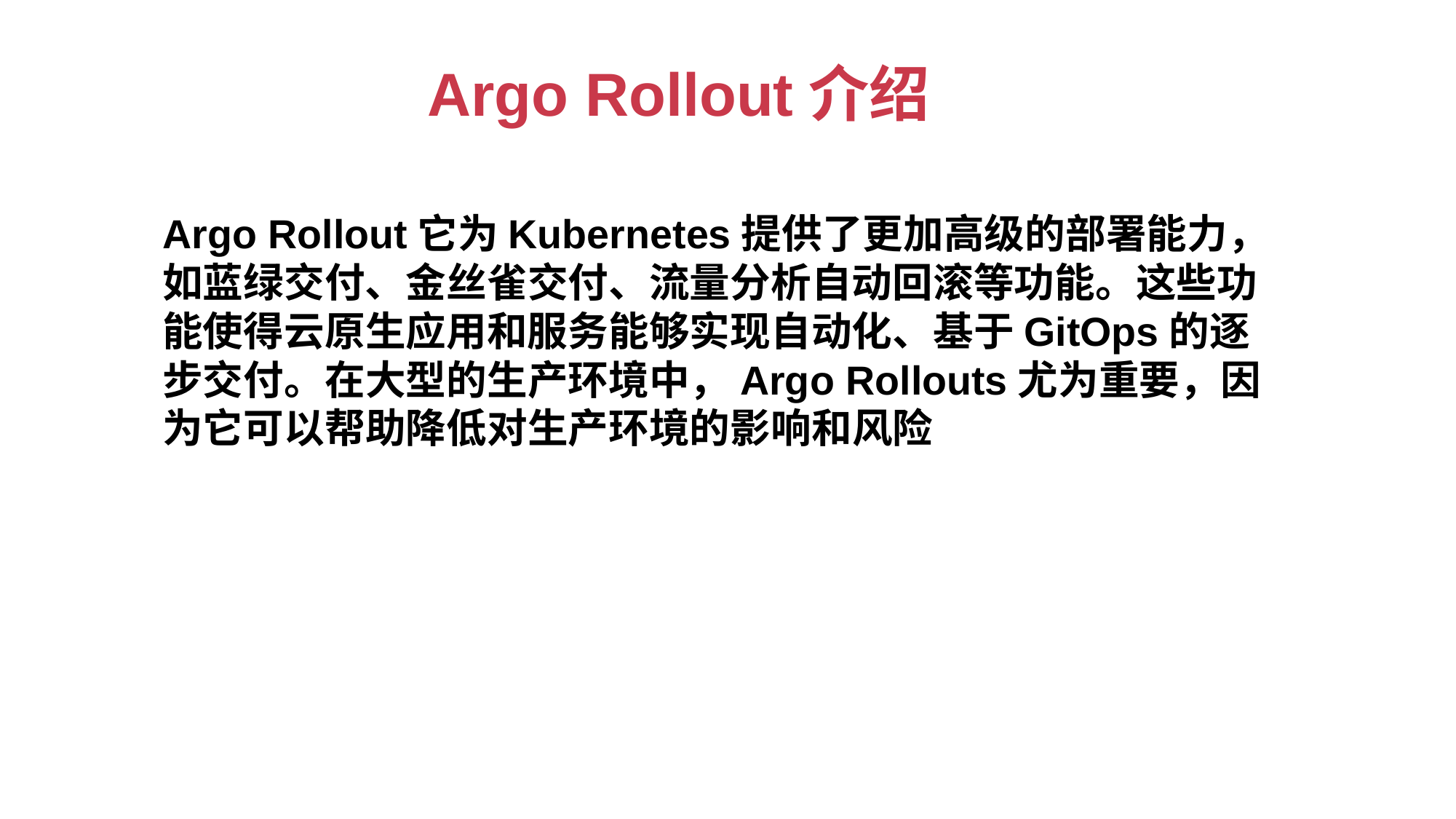

Argo Rollout介绍
Argo Rollout它为Kubernetes提供了更加高级的部署能力，如蓝绿交付、金丝雀交付、流量分析自动回滚等功能。这些功能使得云原生应用和服务能够实现自动化、基于GitOps的逐步交付。在大型的生产环境中，Argo Rollouts尤为重要，因为它可以帮助降低对生产环境的影响和风险